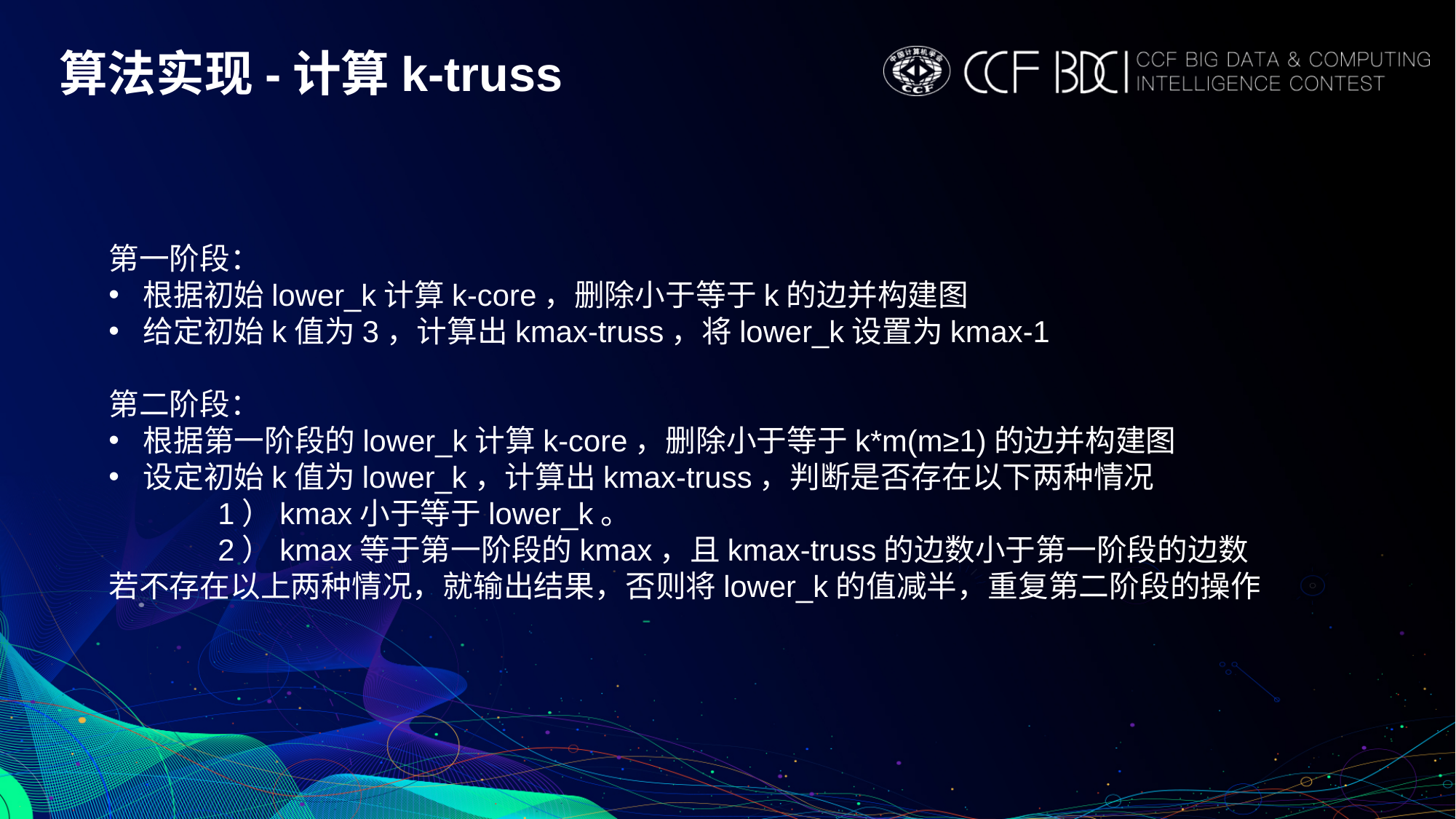

算法实现-计算k-truss
第一阶段：
根据初始lower_k计算k-core，删除小于等于k的边并构建图
给定初始k值为3，计算出kmax-truss，将lower_k设置为kmax-1

第二阶段：
根据第一阶段的lower_k计算k-core，删除小于等于k*m(m≥1)的边并构建图
设定初始k值为lower_k，计算出kmax-truss，判断是否存在以下两种情况
	1）kmax小于等于lower_k。
	2）kmax等于第一阶段的kmax，且kmax-truss的边数小于第一阶段的边数
若不存在以上两种情况，就输出结果，否则将lower_k的值减半，重复第二阶段的操作